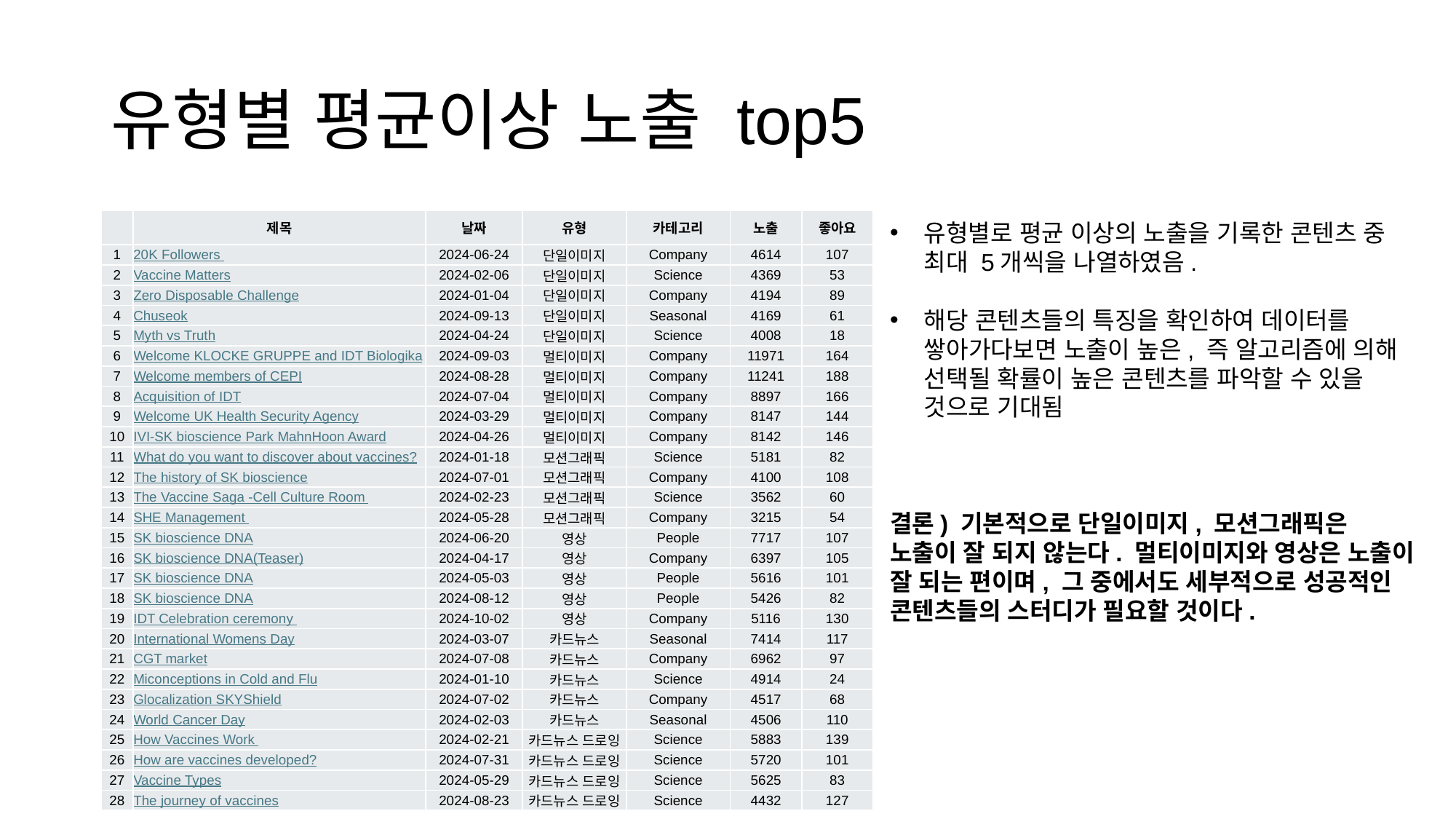

# 유형별 평균이상 노출 top5
|  | 제목 | 날짜 | 유형 | 카테고리 | 노출 | 좋아요 |
| --- | --- | --- | --- | --- | --- | --- |
| 1 | 20K Followers | 2024-06-24 | 단일이미지 | Company | 4614 | 107 |
| 2 | Vaccine Matters | 2024-02-06 | 단일이미지 | Science | 4369 | 53 |
| 3 | Zero Disposable Challenge | 2024-01-04 | 단일이미지 | Company | 4194 | 89 |
| 4 | Chuseok | 2024-09-13 | 단일이미지 | Seasonal | 4169 | 61 |
| 5 | Myth vs Truth | 2024-04-24 | 단일이미지 | Science | 4008 | 18 |
| 6 | Welcome KLOCKE GRUPPE and IDT Biologika | 2024-09-03 | 멀티이미지 | Company | 11971 | 164 |
| 7 | Welcome members of CEPI | 2024-08-28 | 멀티이미지 | Company | 11241 | 188 |
| 8 | Acquisition of IDT | 2024-07-04 | 멀티이미지 | Company | 8897 | 166 |
| 9 | Welcome UK Health Security Agency | 2024-03-29 | 멀티이미지 | Company | 8147 | 144 |
| 10 | IVI-SK bioscience Park MahnHoon Award | 2024-04-26 | 멀티이미지 | Company | 8142 | 146 |
| 11 | What do you want to discover about vaccines? | 2024-01-18 | 모션그래픽 | Science | 5181 | 82 |
| 12 | The history of SK bioscience | 2024-07-01 | 모션그래픽 | Company | 4100 | 108 |
| 13 | The Vaccine Saga -Cell Culture Room | 2024-02-23 | 모션그래픽 | Science | 3562 | 60 |
| 14 | SHE Management | 2024-05-28 | 모션그래픽 | Company | 3215 | 54 |
| 15 | SK bioscience DNA | 2024-06-20 | 영상 | People | 7717 | 107 |
| 16 | SK bioscience DNA(Teaser) | 2024-04-17 | 영상 | Company | 6397 | 105 |
| 17 | SK bioscience DNA | 2024-05-03 | 영상 | People | 5616 | 101 |
| 18 | SK bioscience DNA | 2024-08-12 | 영상 | People | 5426 | 82 |
| 19 | IDT Celebration ceremony | 2024-10-02 | 영상 | Company | 5116 | 130 |
| 20 | International Womens Day | 2024-03-07 | 카드뉴스 | Seasonal | 7414 | 117 |
| 21 | CGT market | 2024-07-08 | 카드뉴스 | Company | 6962 | 97 |
| 22 | Miconceptions in Cold and Flu | 2024-01-10 | 카드뉴스 | Science | 4914 | 24 |
| 23 | Glocalization SKYShield | 2024-07-02 | 카드뉴스 | Company | 4517 | 68 |
| 24 | World Cancer Day | 2024-02-03 | 카드뉴스 | Seasonal | 4506 | 110 |
| 25 | How Vaccines Work | 2024-02-21 | 카드뉴스 드로잉 | Science | 5883 | 139 |
| 26 | How are vaccines developed? | 2024-07-31 | 카드뉴스 드로잉 | Science | 5720 | 101 |
| 27 | Vaccine Types | 2024-05-29 | 카드뉴스 드로잉 | Science | 5625 | 83 |
| 28 | The journey of vaccines | 2024-08-23 | 카드뉴스 드로잉 | Science | 4432 | 127 |
유형별로 평균 이상의 노출을 기록한 콘텐츠 중 최대 5개씩을 나열하였음.

해당 콘텐츠들의 특징을 확인하여 데이터를 쌓아가다보면 노출이 높은, 즉 알고리즘에 의해 선택될 확률이 높은 콘텐츠를 파악할 수 있을 것으로 기대됨

결론) 기본적으로 단일이미지, 모션그래픽은 노출이 잘 되지 않는다. 멀티이미지와 영상은 노출이 잘 되는 편이며, 그 중에서도 세부적으로 성공적인 콘텐츠들의 스터디가 필요할 것이다.